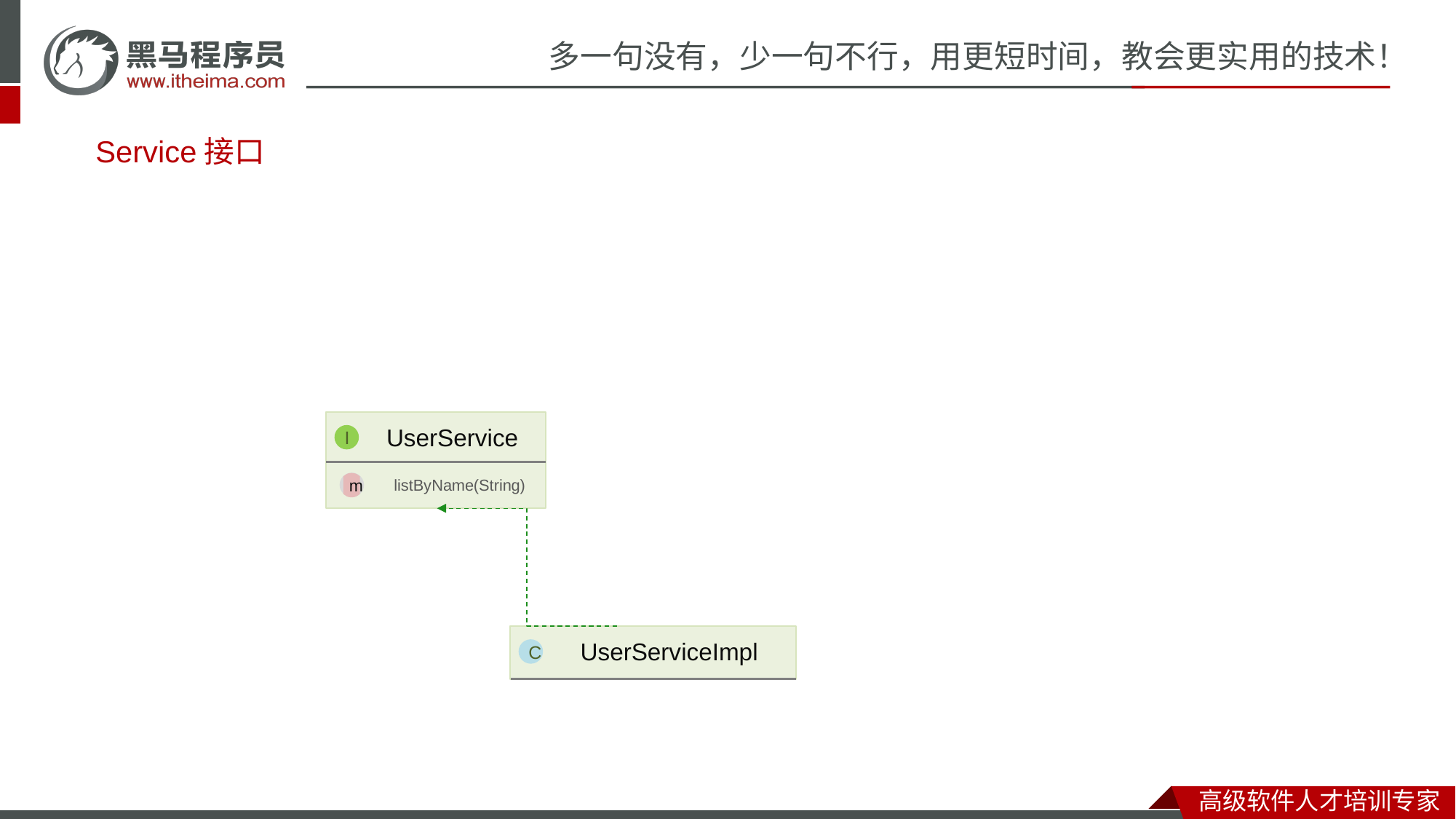

Service接口

UserService
I
listByName(String)

m

UserServiceImpl
C